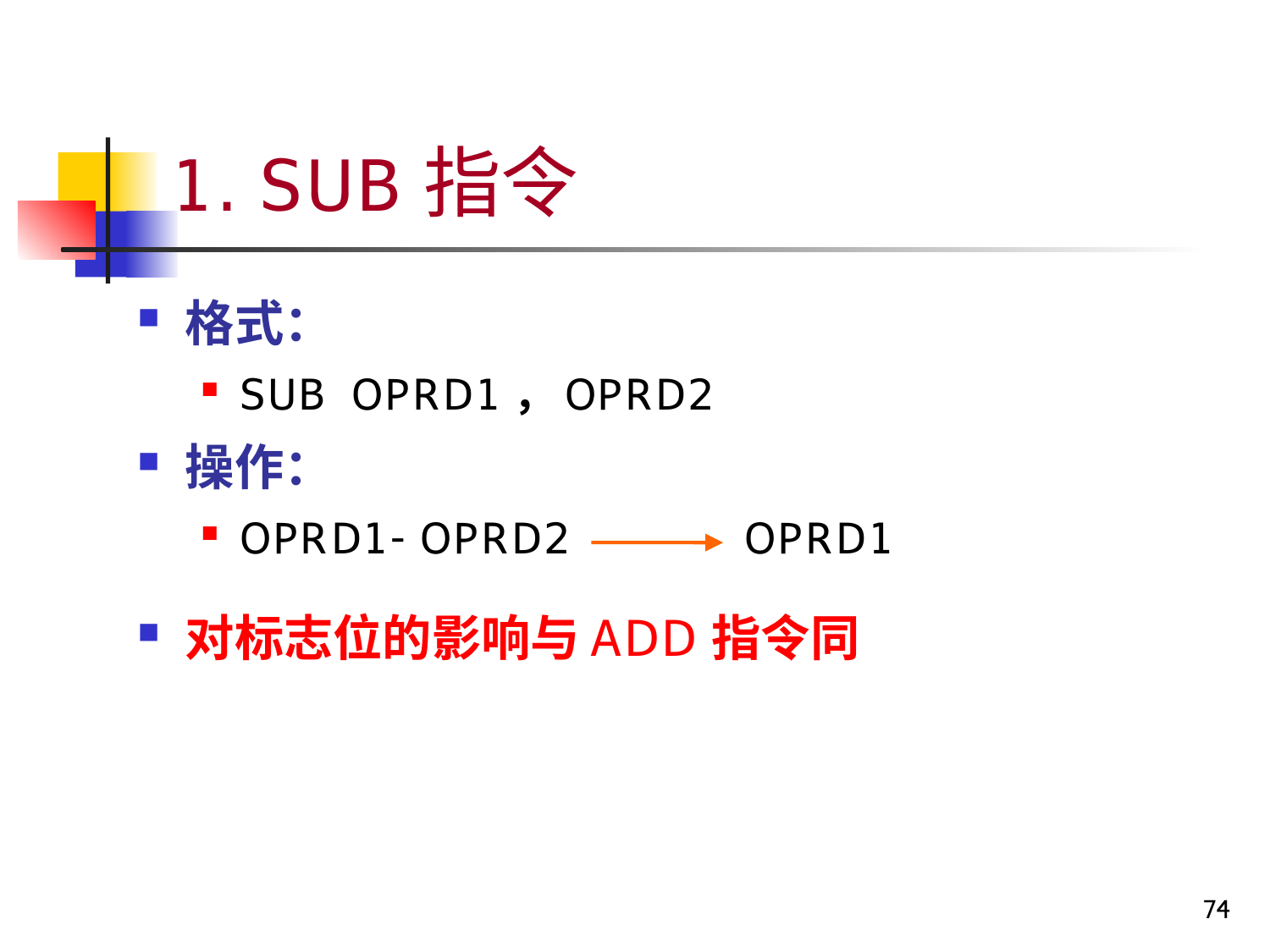

# 1. SUB指令
格式：
SUB  OPRD1，OPRD2
操作：
OPRD1- OPRD2              OPRD1
对标志位的影响与ADD指令同

74